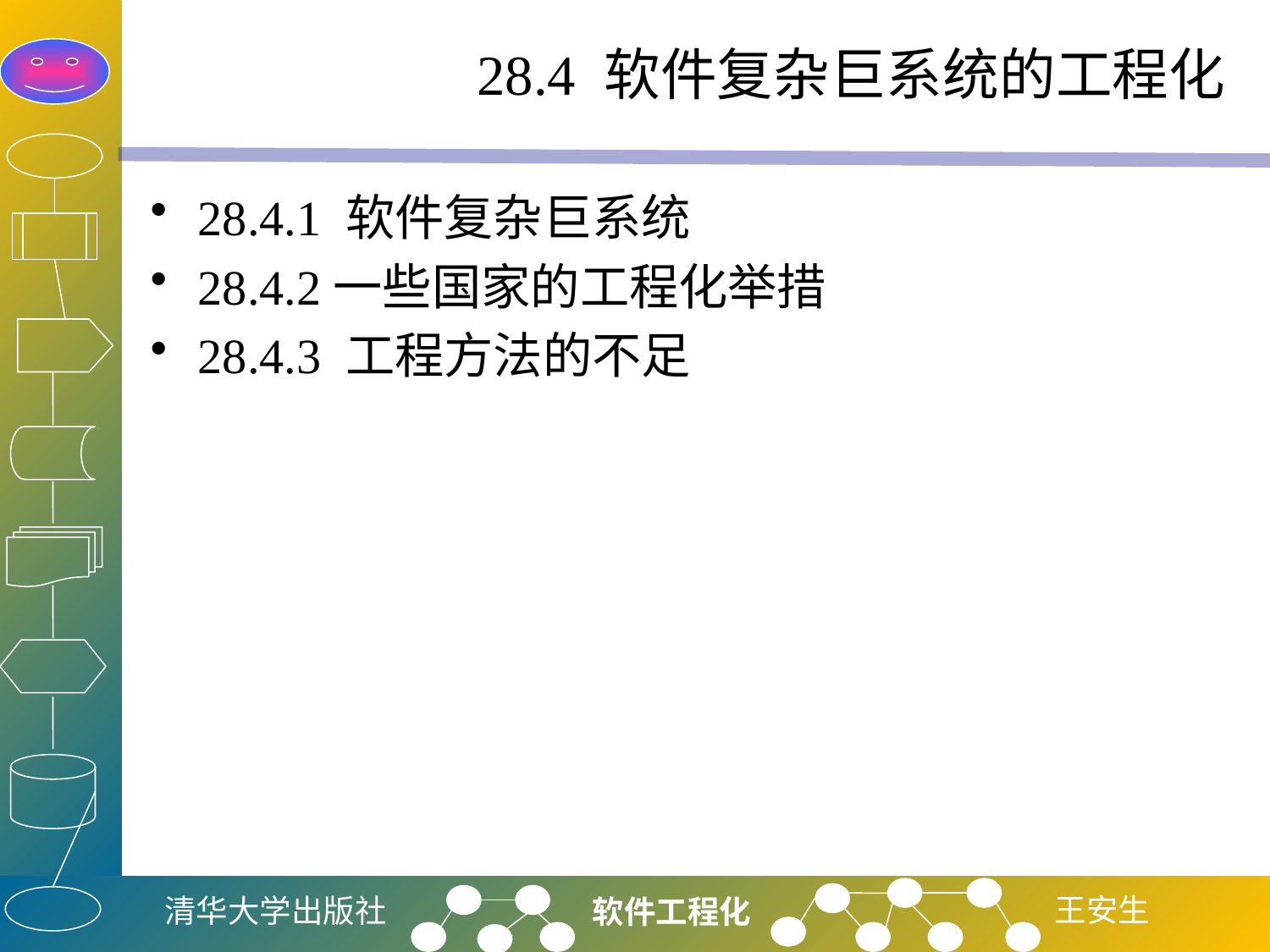

# 28.4 软件复杂巨系统的工程化
28.4.1 软件复杂巨系统
28.4.2一些国家的工程化举措
28.4.3 工程方法的不足